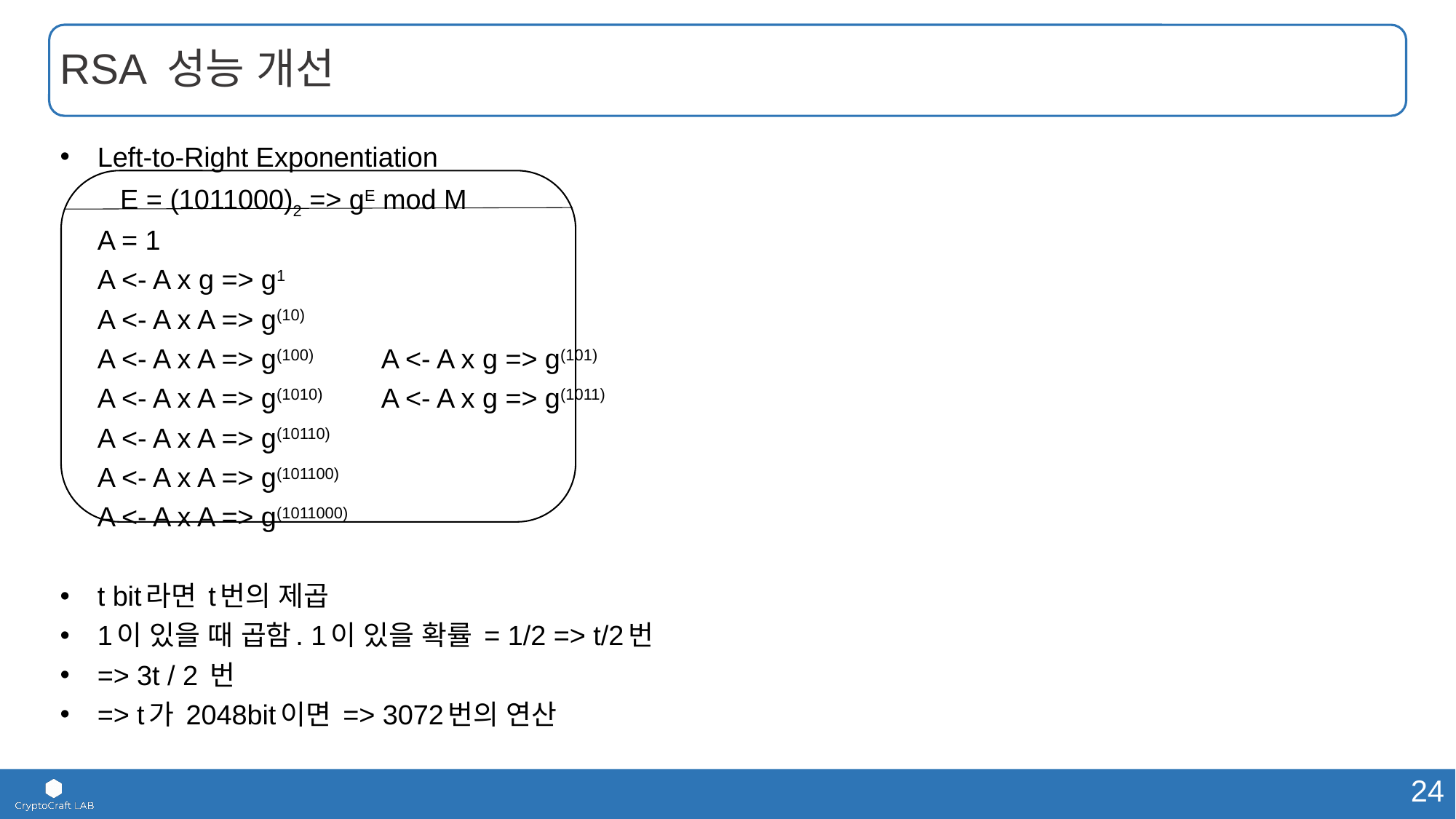

# RSA 성능 개선
Left-to-Right Exponentiation
		   E = (1011000)2 => gE mod M
	A = 1
	A <- A x g => g1
 	A <- A x A => g(10)
	A <- A x A => g(100)	A <- A x g => g(101)
	A <- A x A => g(1010)	A <- A x g => g(1011)
	A <- A x A => g(10110)
	A <- A x A => g(101100)
	A <- A x A => g(1011000)

t bit라면 t번의 제곱
1이 있을 때 곱함. 1이 있을 확률 = 1/2 => t/2번
=> 3t / 2 번
=> t가 2048bit이면 => 3072번의 연산